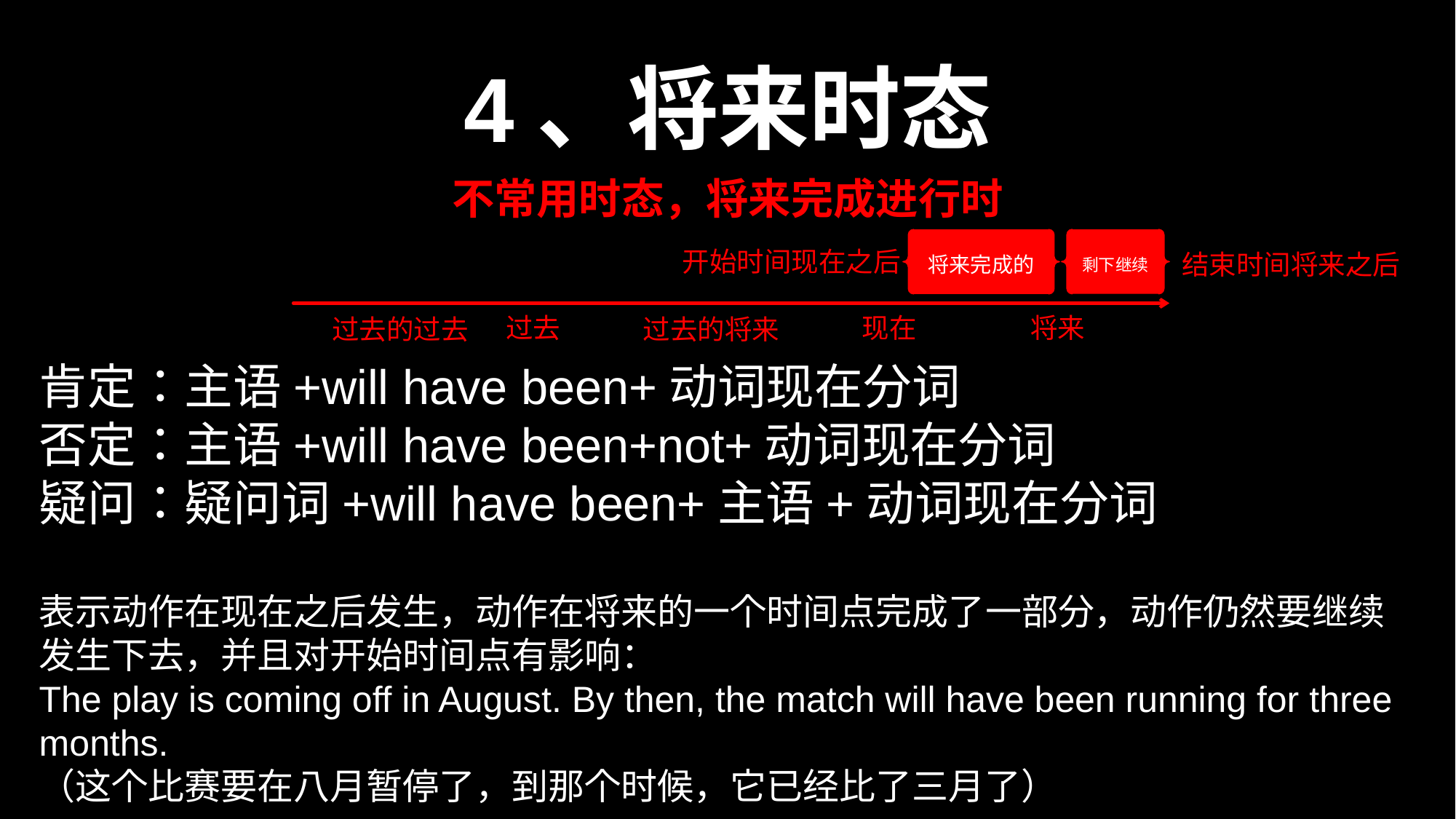

4、将来时态
不常用时态，将来完成进行时
剩下继续
将来完成的
过去
将来
现在
过去的将来
过去的过去
开始时间现在之后
结束时间将来之后
肯定：主语+will have been+动词现在分词
否定：主语+will have been+not+动词现在分词
疑问：疑问词+will have been+主语+动词现在分词

表示动作在现在之后发生，动作在将来的一个时间点完成了一部分，动作仍然要继续发生下去，并且对开始时间点有影响：
The play is coming off in August. By then, the match will have been running for three months.
（这个比赛要在八月暂停了，到那个时候，它已经比了三月了）